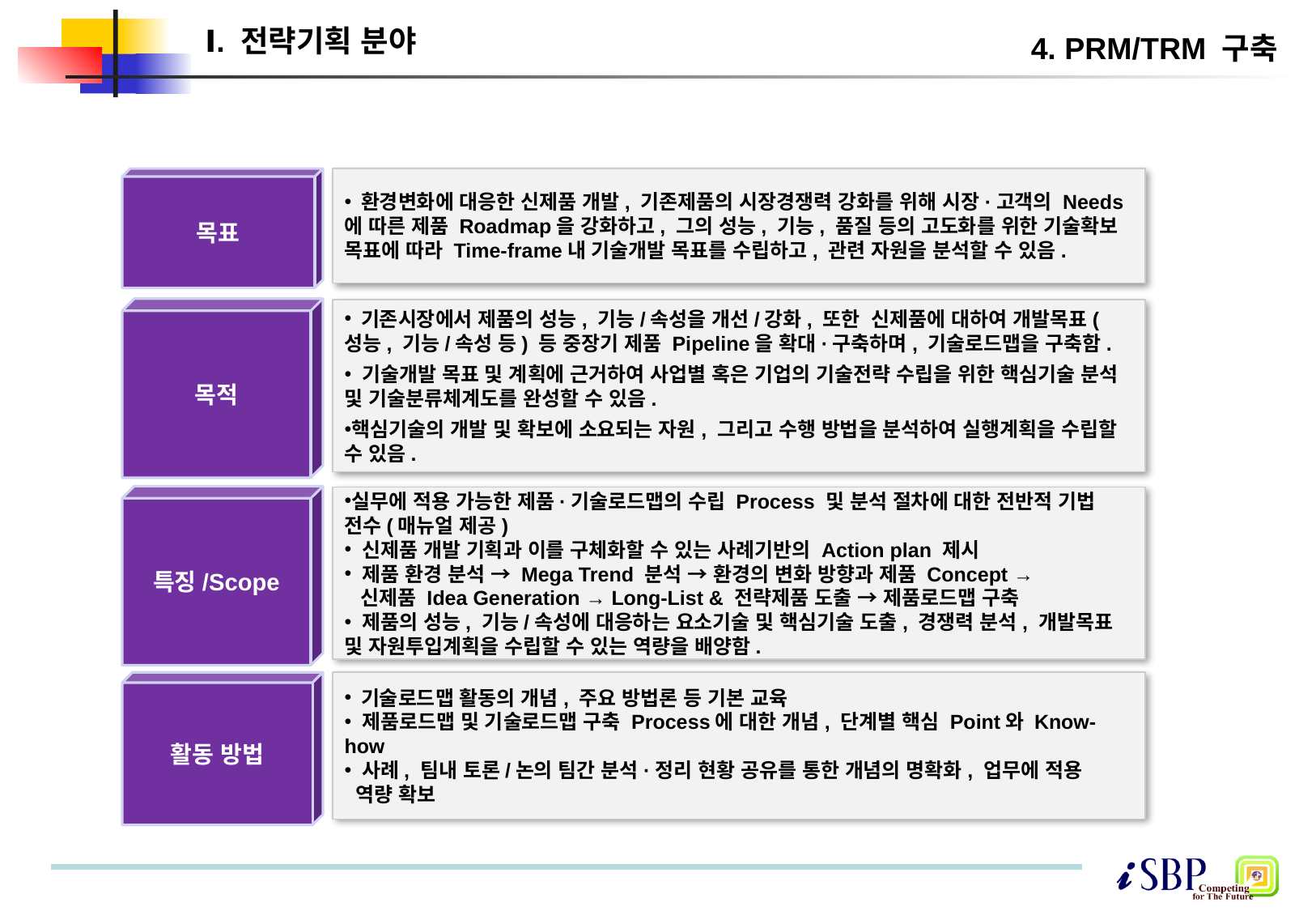

Ⅰ. 전략기획 분야
# 4. PRM/TRM 구축
목표
 환경변화에 대응한 신제품 개발, 기존제품의 시장경쟁력 강화를 위해 시장·고객의 Needs에 따른 제품 Roadmap을 강화하고, 그의 성능, 기능, 품질 등의 고도화를 위한 기술확보 목표에 따라 Time-frame내 기술개발 목표를 수립하고, 관련 자원을 분석할 수 있음.
목적
 기존시장에서 제품의 성능, 기능/속성을 개선/강화, 또한  신제품에 대하여 개발목표(성능, 기능/속성 등) 등 중장기 제품 Pipeline을 확대·구축하며, 기술로드맵을 구축함.
 기술개발 목표 및 계획에 근거하여 사업별 혹은 기업의 기술전략 수립을 위한 핵심기술 분석 및 기술분류체계도를 완성할 수 있음.
핵심기술의 개발 및 확보에 소요되는 자원, 그리고 수행 방법을 분석하여 실행계획을 수립할 수 있음.
특징/Scope
실무에 적용 가능한 제품·기술로드맵의 수립 Process 및 분석 절차에 대한 전반적 기법  전수(매뉴얼 제공)
 신제품 개발 기획과 이를 구체화할 수 있는 사례기반의 Action plan 제시
 제품 환경 분석 → Mega Trend 분석 → 환경의 변화 방향과 제품 Concept →
  신제품 Idea Generation → Long-List & 전략제품 도출 → 제품로드맵 구축
 제품의 성능, 기능/속성에 대응하는 요소기술 및 핵심기술 도출, 경쟁력 분석, 개발목표 및 자원투입계획을 수립할 수 있는 역량을 배양함.
 기술로드맵 활동의 개념, 주요 방법론 등 기본 교육
 제품로드맵 및 기술로드맵 구축 Process에 대한 개념, 단계별 핵심 Point와 Know-how
 사례, 팀내 토론/논의 팀간 분석·정리 현황 공유를 통한 개념의 명확화, 업무에 적용
  역량 확보
활동 방법